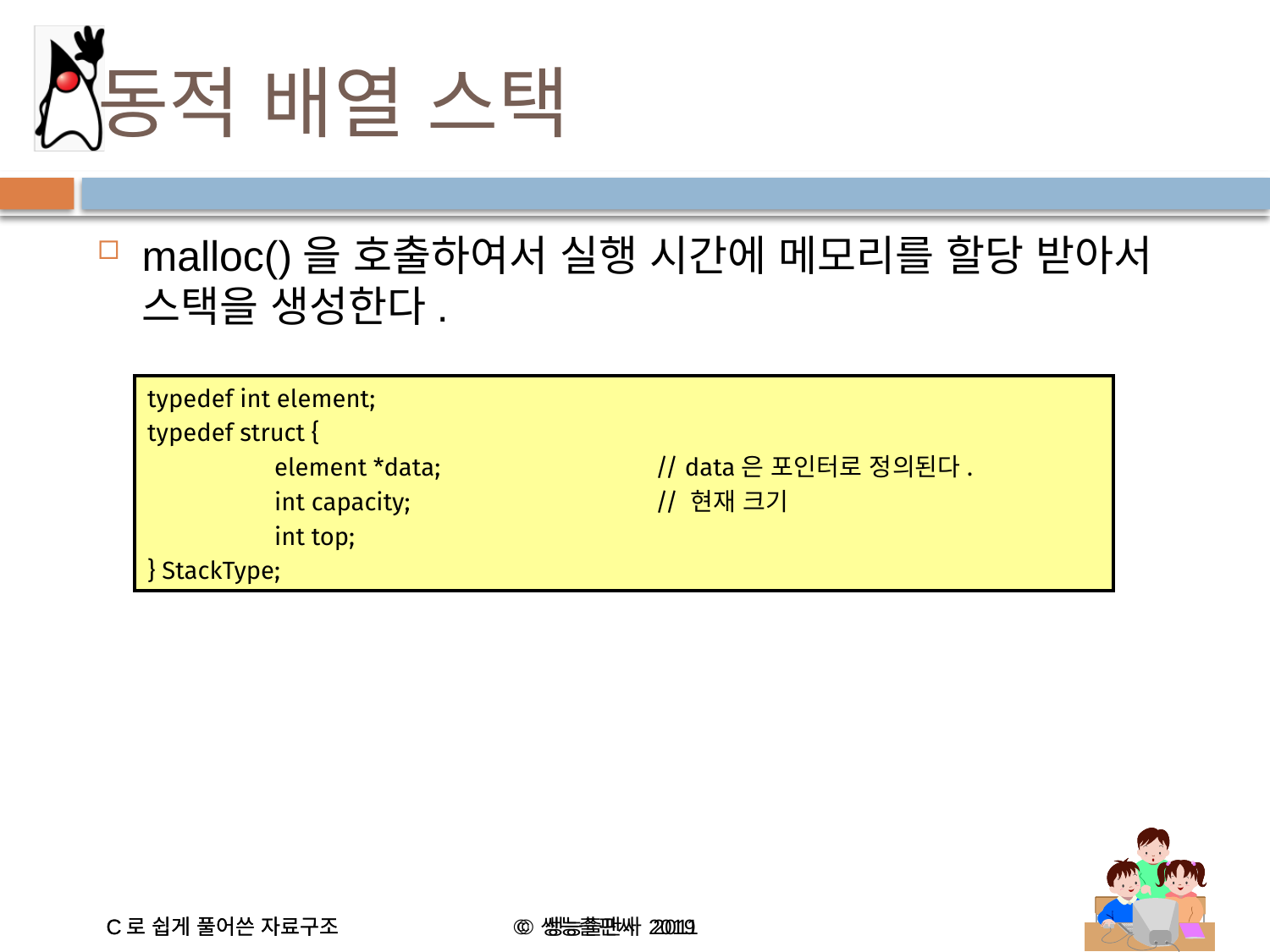

# 동적 배열 스택
malloc()을 호출하여서 실행 시간에 메모리를 할당 받아서 스택을 생성한다.
typedef int element;
typedef struct {
	element *data;		// data은 포인터로 정의된다.
	int capacity;		// 현재 크기
	int top;
} StackType;